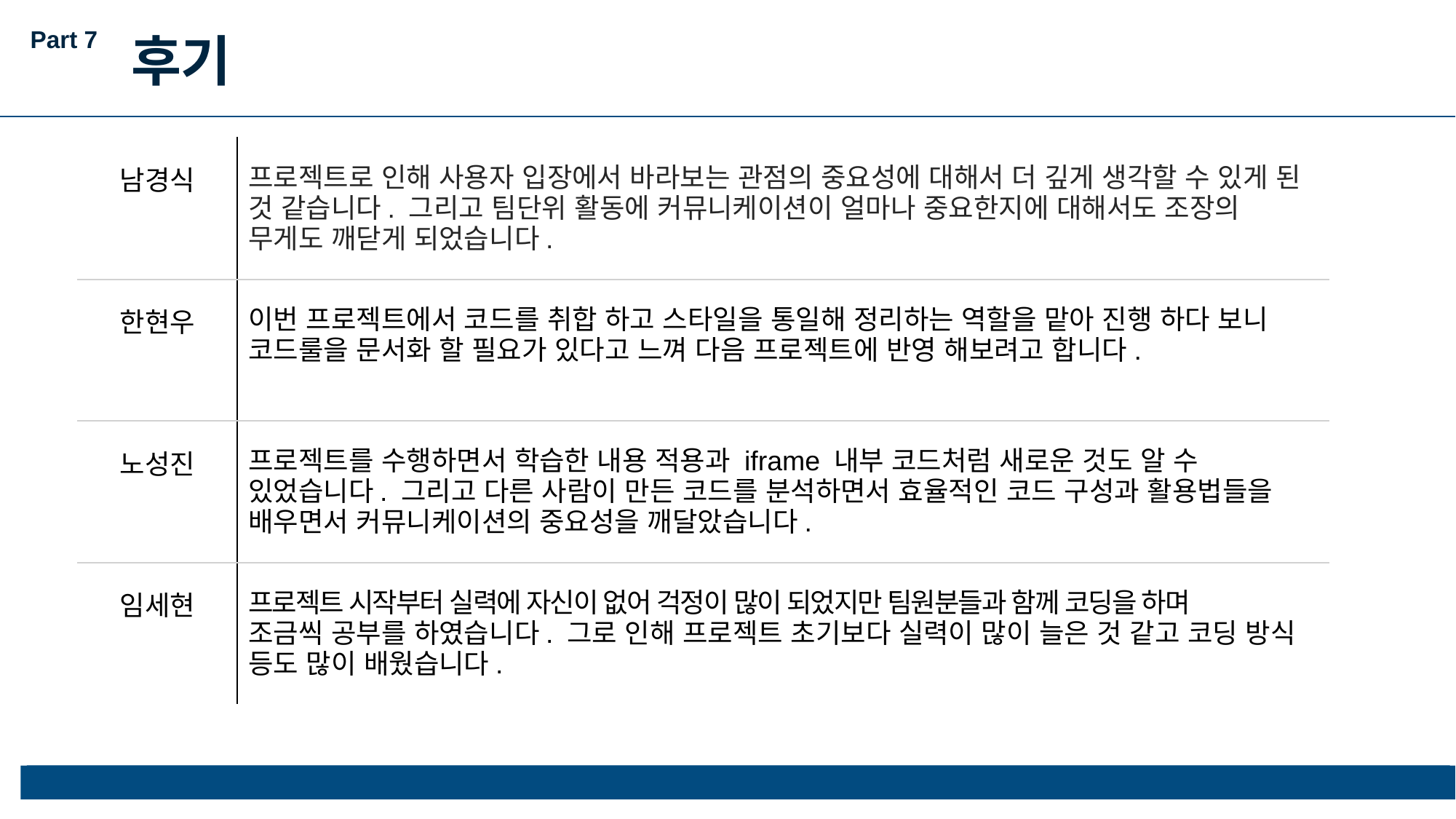

Part 7
후기
| 남경식 | 프로젝트로 인해 사용자 입장에서 바라보는 관점의 중요성에 대해서 더 깊게 생각할 수 있게 된 것 같습니다. 그리고 팀단위 활동에 커뮤니케이션이 얼마나 중요한지에 대해서도 조장의 무게도 깨닫게 되었습니다. |
| --- | --- |
| 한현우 | 이번 프로젝트에서 코드를 취합 하고 스타일을 통일해 정리하는 역할을 맡아 진행 하다 보니 코드룰을 문서화 할 필요가 있다고 느껴 다음 프로젝트에 반영 해보려고 합니다. |
| 노성진 | 프로젝트를 수행하면서 학습한 내용 적용과 iframe 내부 코드처럼 새로운 것도 알 수 있었습니다. 그리고 다른 사람이 만든 코드를 분석하면서 효율적인 코드 구성과 활용법들을 배우면서 커뮤니케이션의 중요성을 깨달았습니다. |
| 임세현 | 프로젝트 시작부터 실력에 자신이 없어 걱정이 많이 되었지만 팀원분들과 함께 코딩을 하며 조금씩 공부를 하였습니다. 그로 인해 프로젝트 초기보다 실력이 많이 늘은 것 같고 코딩 방식 등도 많이 배웠습니다. |
지도 출처 © SimpleMaps.com: https://simplemaps.com/resources/svg-kr